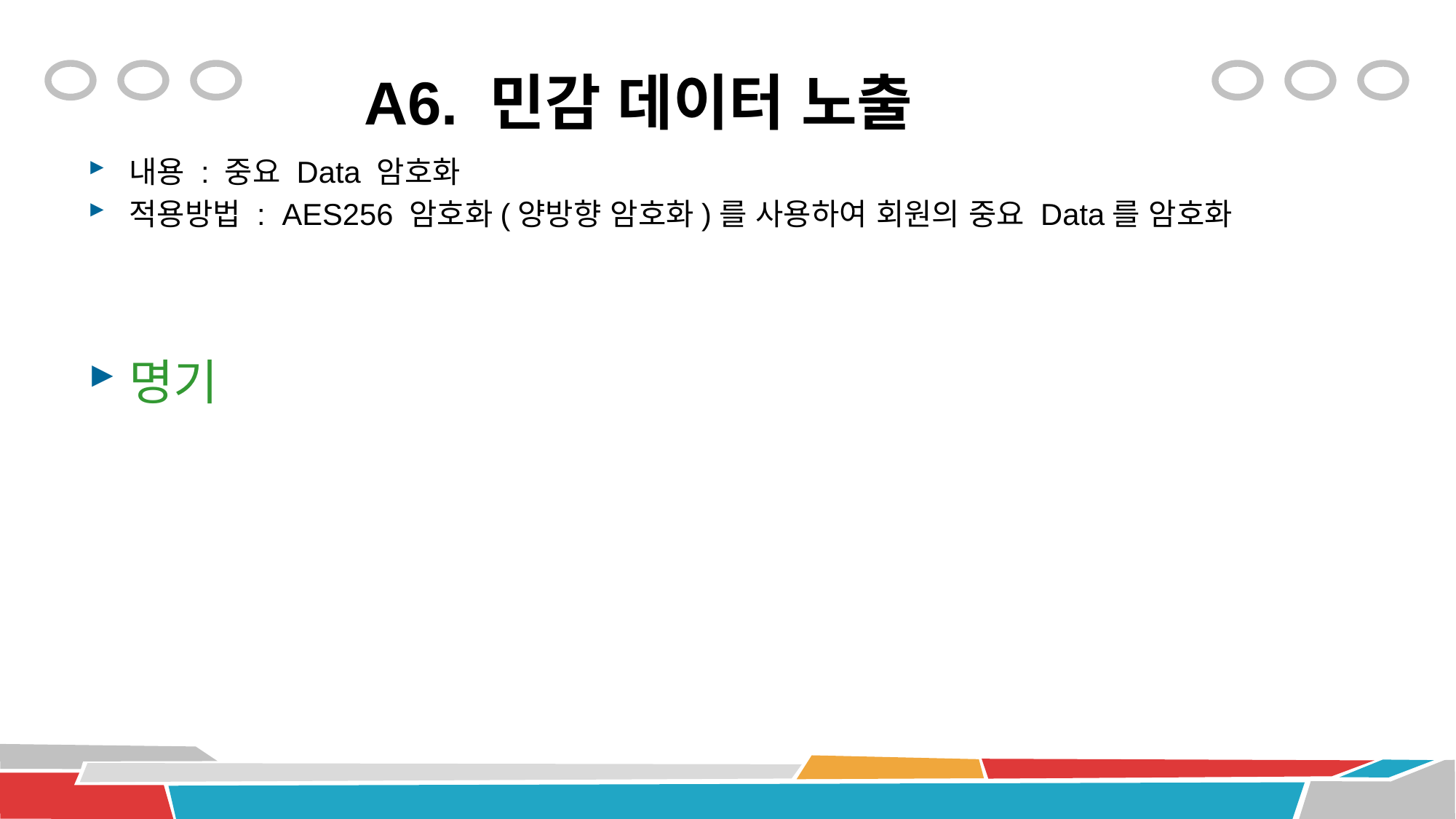

# A6. 민감 데이터 노출
내용 : 중요 Data 암호화
적용방법 :  AES256 암호화(양방향 암호화)를 사용하여 회원의 중요 Data를 암호화

명기